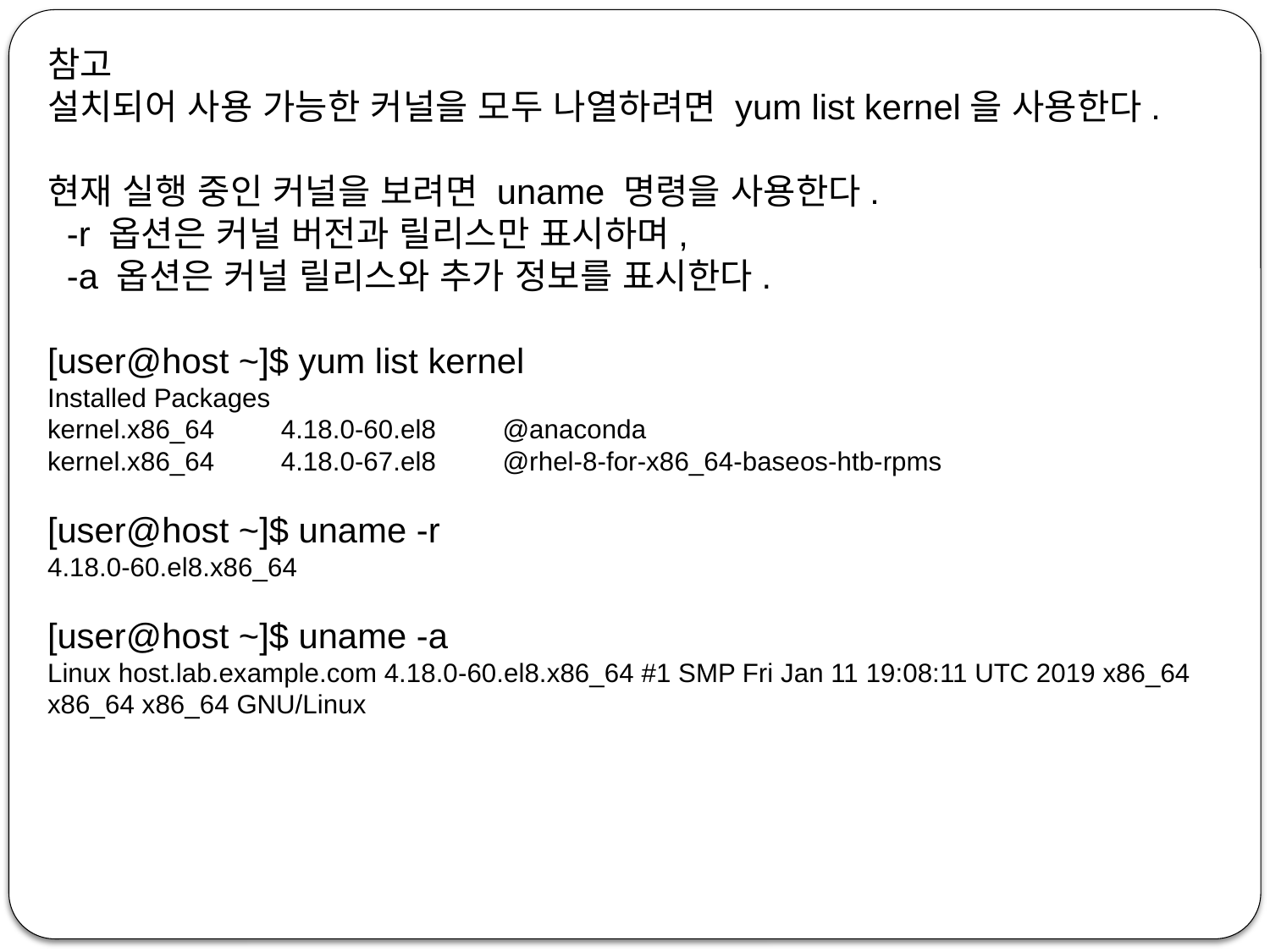

참고
설치되어 사용 가능한 커널을 모두 나열하려면 yum list kernel을 사용한다.

현재 실행 중인 커널을 보려면 uname 명령을 사용한다.
  -r 옵션은 커널 버전과 릴리스만 표시하며,
  -a 옵션은 커널 릴리스와 추가 정보를 표시한다.

[user@host ~]$ yum list kernel
Installed Packages
kernel.x86_64         4.18.0-60.el8         @anaconda
kernel.x86_64         4.18.0-67.el8         @rhel-8-for-x86_64-baseos-htb-rpms

[user@host ~]$ uname -r
4.18.0-60.el8.x86_64

[user@host ~]$ uname -a
Linux host.lab.example.com 4.18.0-60.el8.x86_64 #1 SMP Fri Jan 11 19:08:11 UTC 2019 x86_64 x86_64 x86_64 GNU/Linux